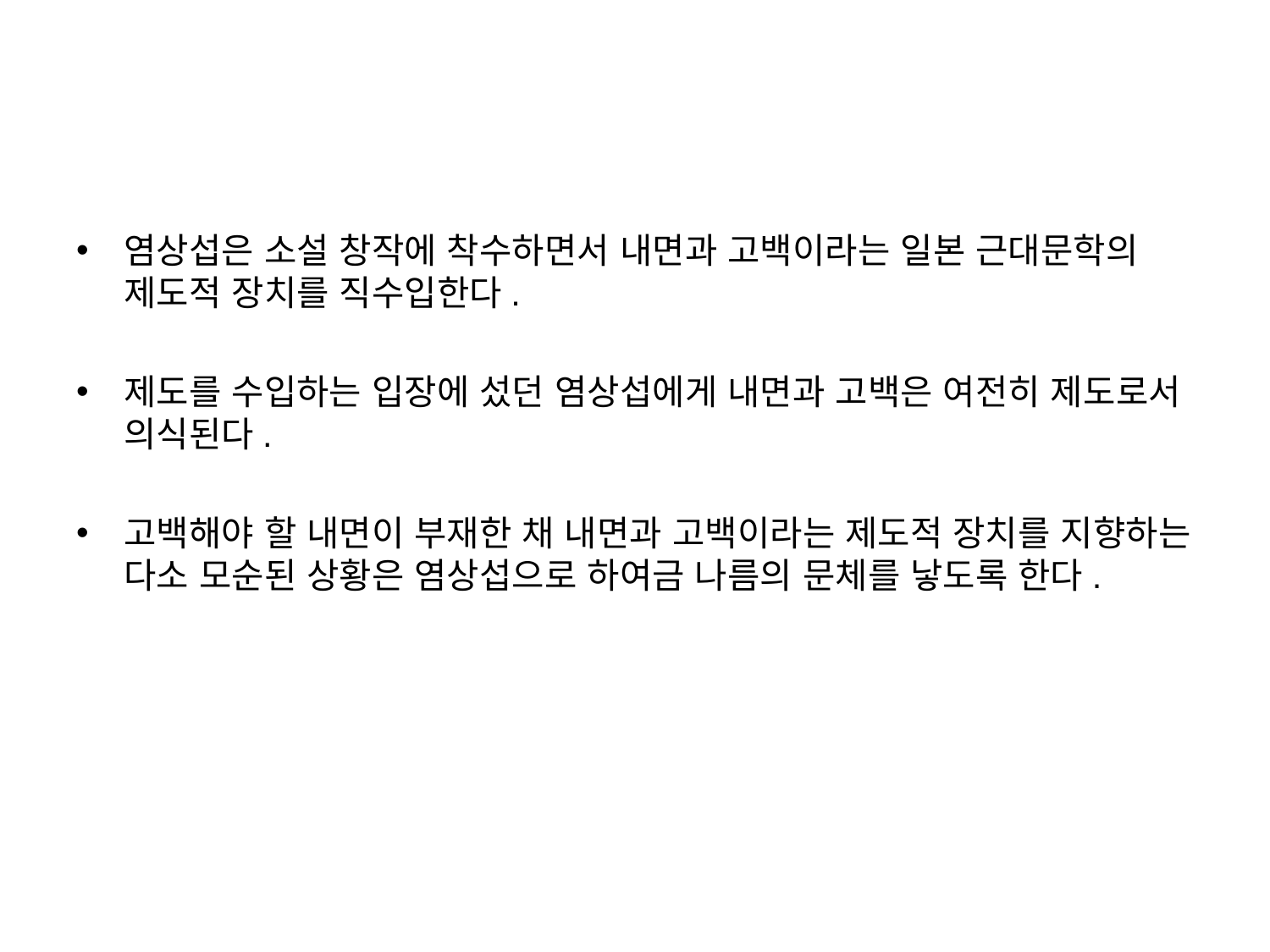

염상섭은 소설 창작에 착수하면서 내면과 고백이라는 일본 근대문학의 제도적 장치를 직수입한다.

제도를 수입하는 입장에 섰던 염상섭에게 내면과 고백은 여전히 제도로서 의식된다.

고백해야 할 내면이 부재한 채 내면과 고백이라는 제도적 장치를 지향하는 다소 모순된 상황은 염상섭으로 하여금 나름의 문체를 낳도록 한다.